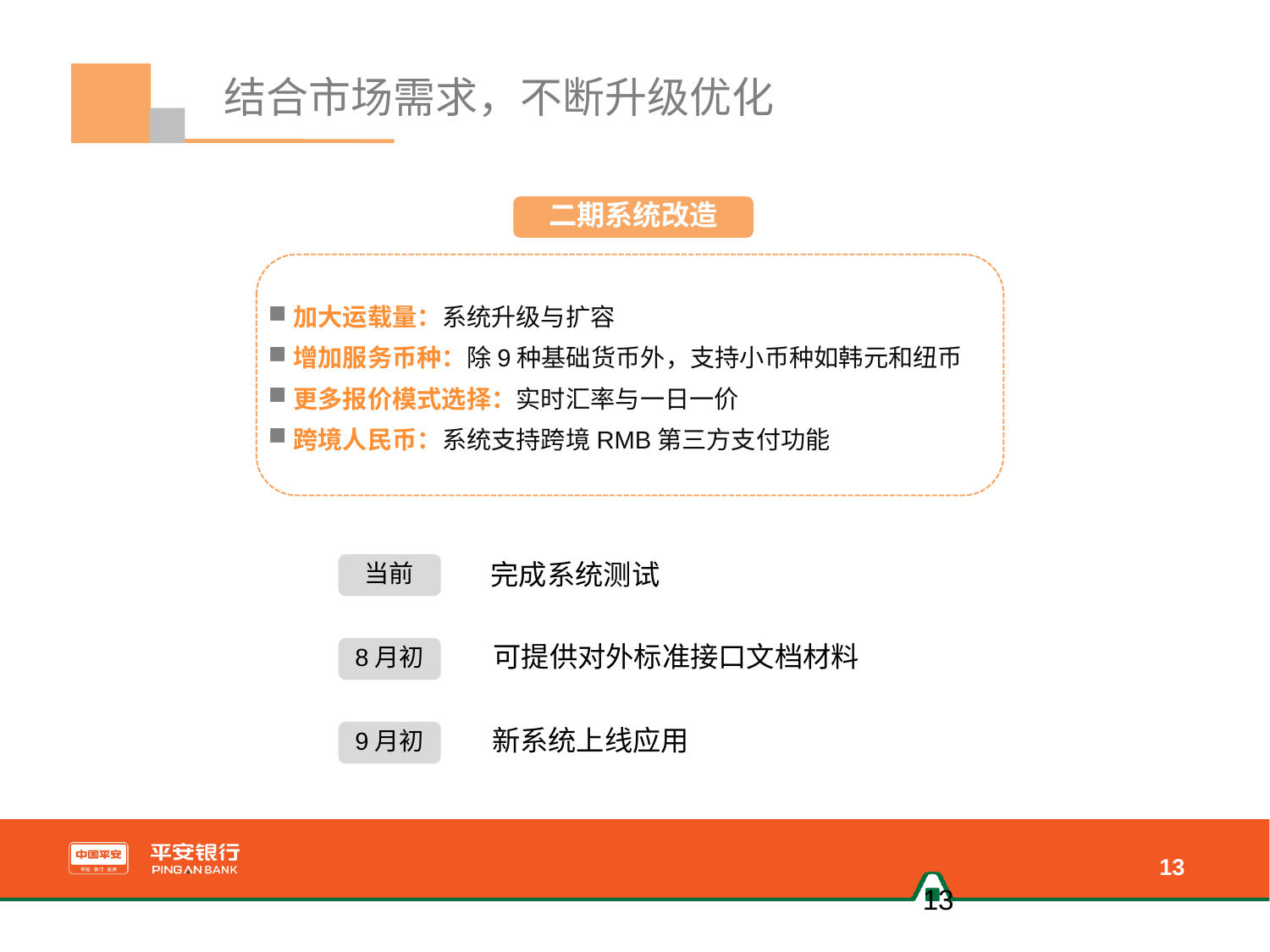

结合市场需求，不断升级优化
二期系统改造
加大运载量：系统升级与扩容
增加服务币种：除9种基础货币外，支持小币种如韩元和纽币
更多报价模式选择：实时汇率与一日一价
跨境人民币：系统支持跨境RMB第三方支付功能
完成系统测试
当前
8月初
可提供对外标准接口文档材料
9月初
新系统上线应用
13
13